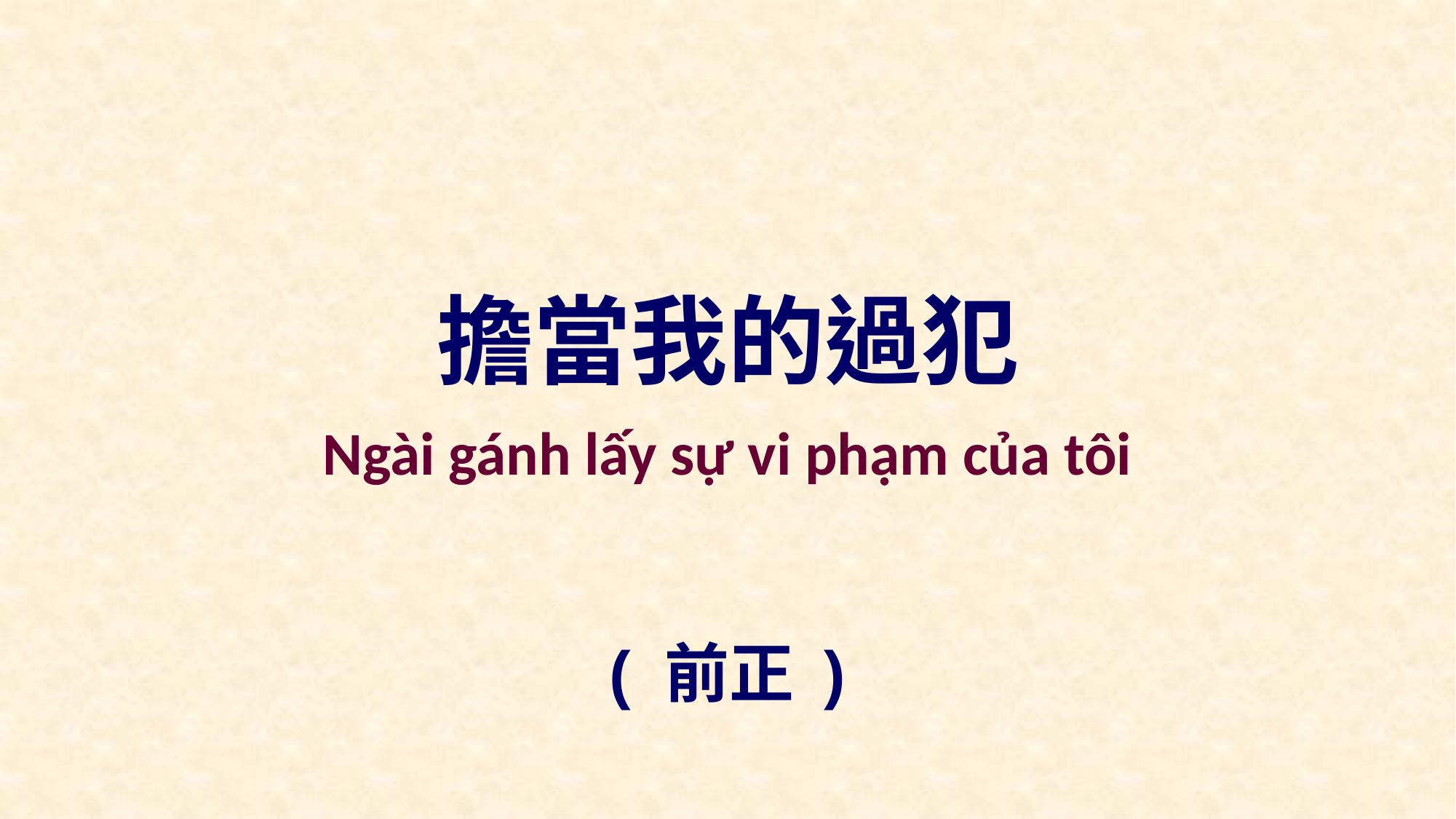

擔當我的過犯
Ngài gánh lấy sự vi phạm của tôi
( 前正 )